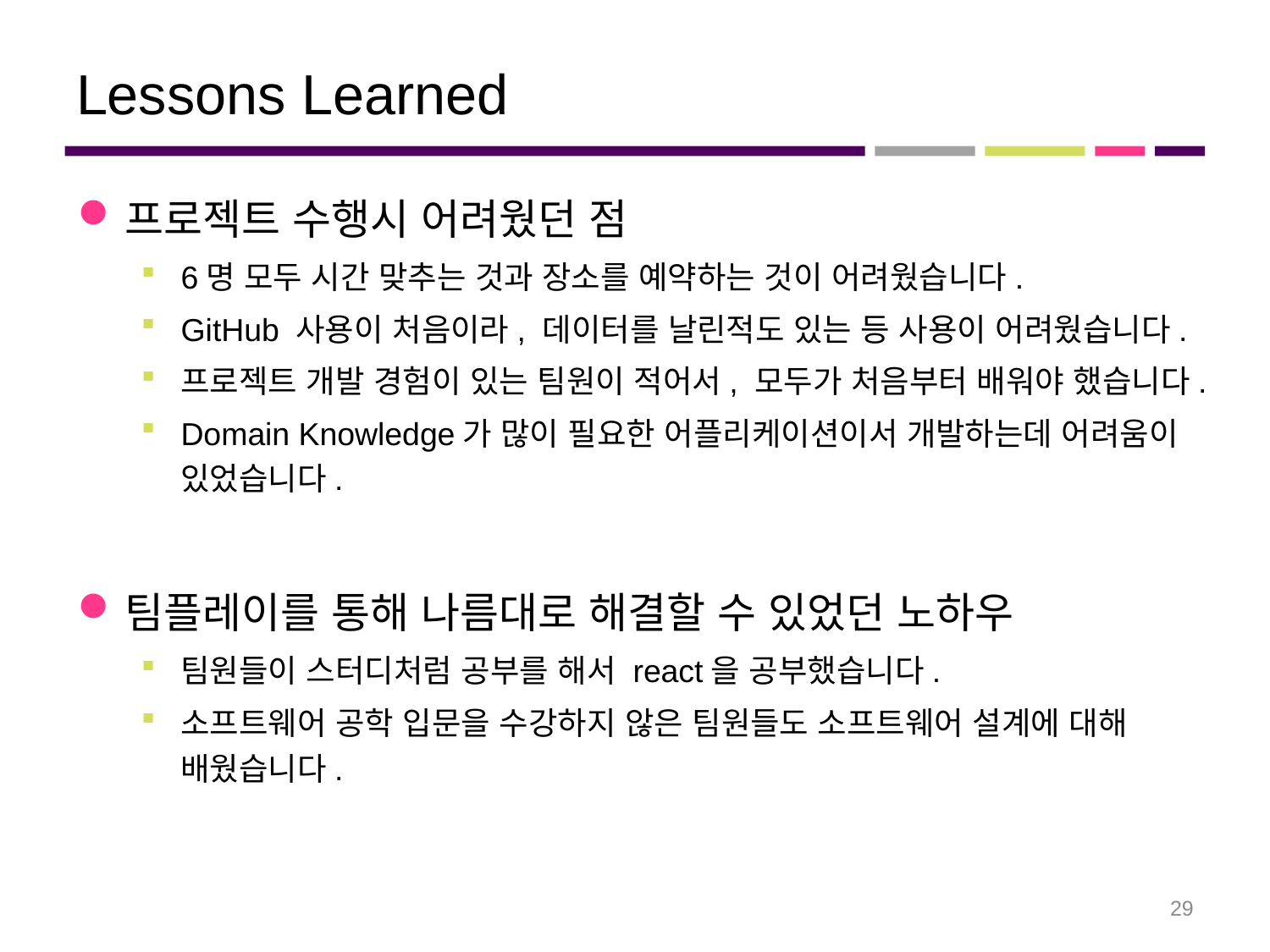

# Lessons Learned
프로젝트 수행시 어려웠던 점
6명 모두 시간 맞추는 것과 장소를 예약하는 것이 어려웠습니다.
GitHub 사용이 처음이라, 데이터를 날린적도 있는 등 사용이 어려웠습니다.
프로젝트 개발 경험이 있는 팀원이 적어서, 모두가 처음부터 배워야 했습니다.
Domain Knowledge가 많이 필요한 어플리케이션이서 개발하는데 어려움이 있었습니다.

팀플레이를 통해 나름대로 해결할 수 있었던 노하우
팀원들이 스터디처럼 공부를 해서 react을 공부했습니다.
소프트웨어 공학 입문을 수강하지 않은 팀원들도 소프트웨어 설계에 대해 배웠습니다.
29